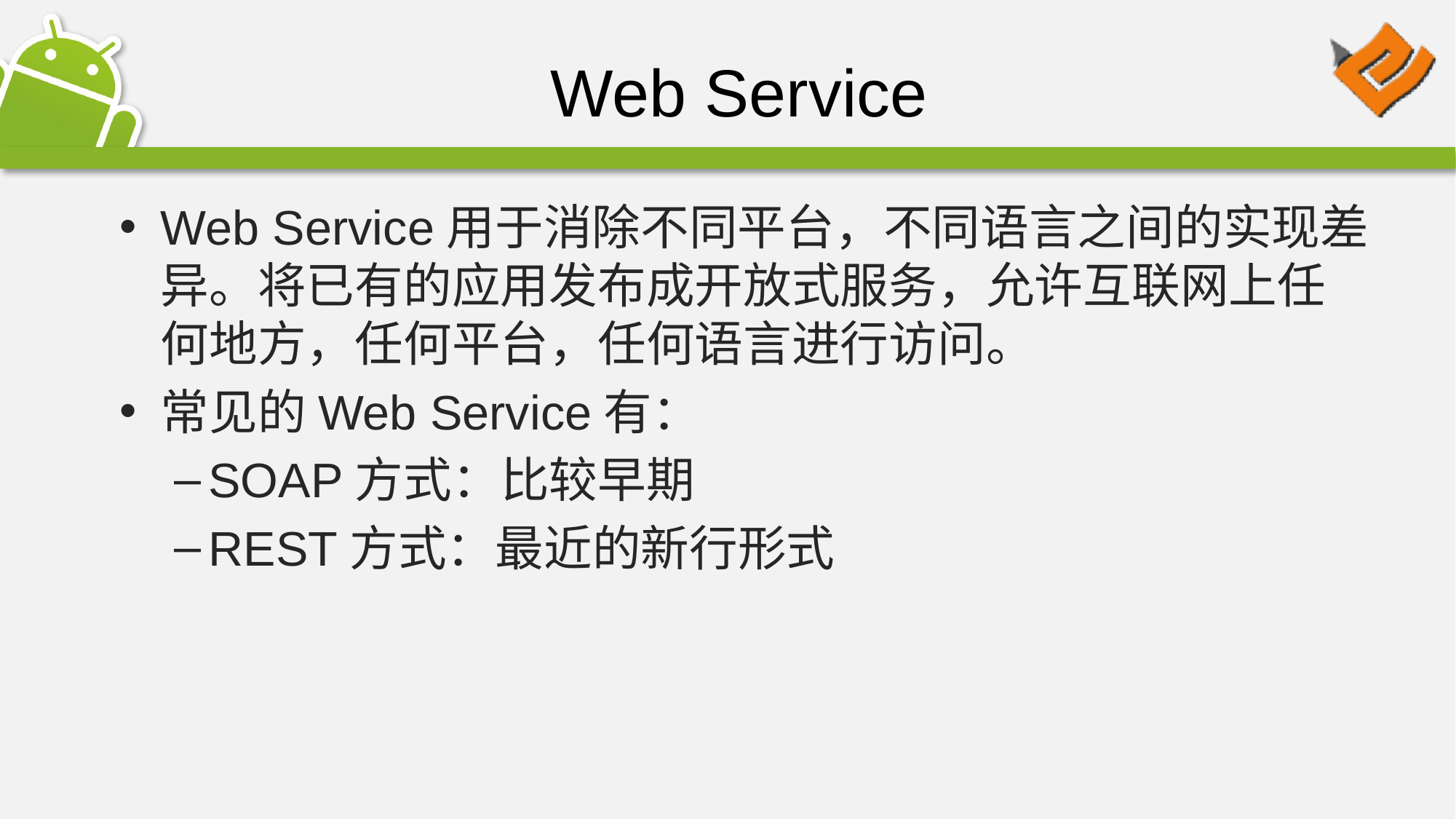

# Web Service
Web Service用于消除不同平台，不同语言之间的实现差异。将已有的应用发布成开放式服务，允许互联网上任何地方，任何平台，任何语言进行访问。
常见的Web Service有：
SOAP方式：比较早期
REST方式：最近的新行形式